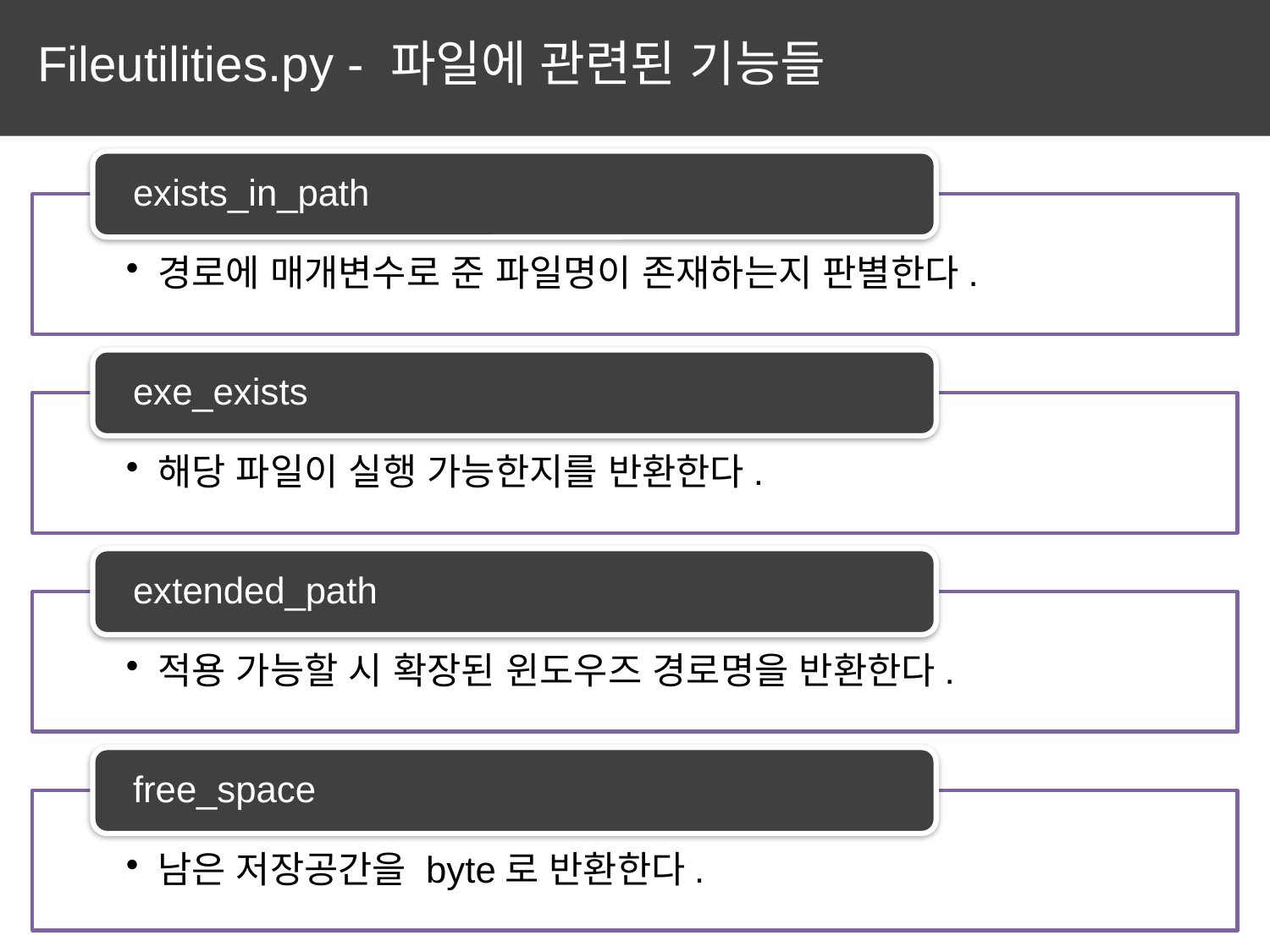

Fileutilities.py - 파일에 관련된 기능들
경로에 매개변수로 준 파일명이 존재하는지 판별한다.
exists_in_path
해당 파일이 실행 가능한지를 반환한다.
exe_exists
적용 가능할 시 확장된 윈도우즈 경로명을 반환한다.
extended_path
남은 저장공간을 byte로 반환한다.
free_space